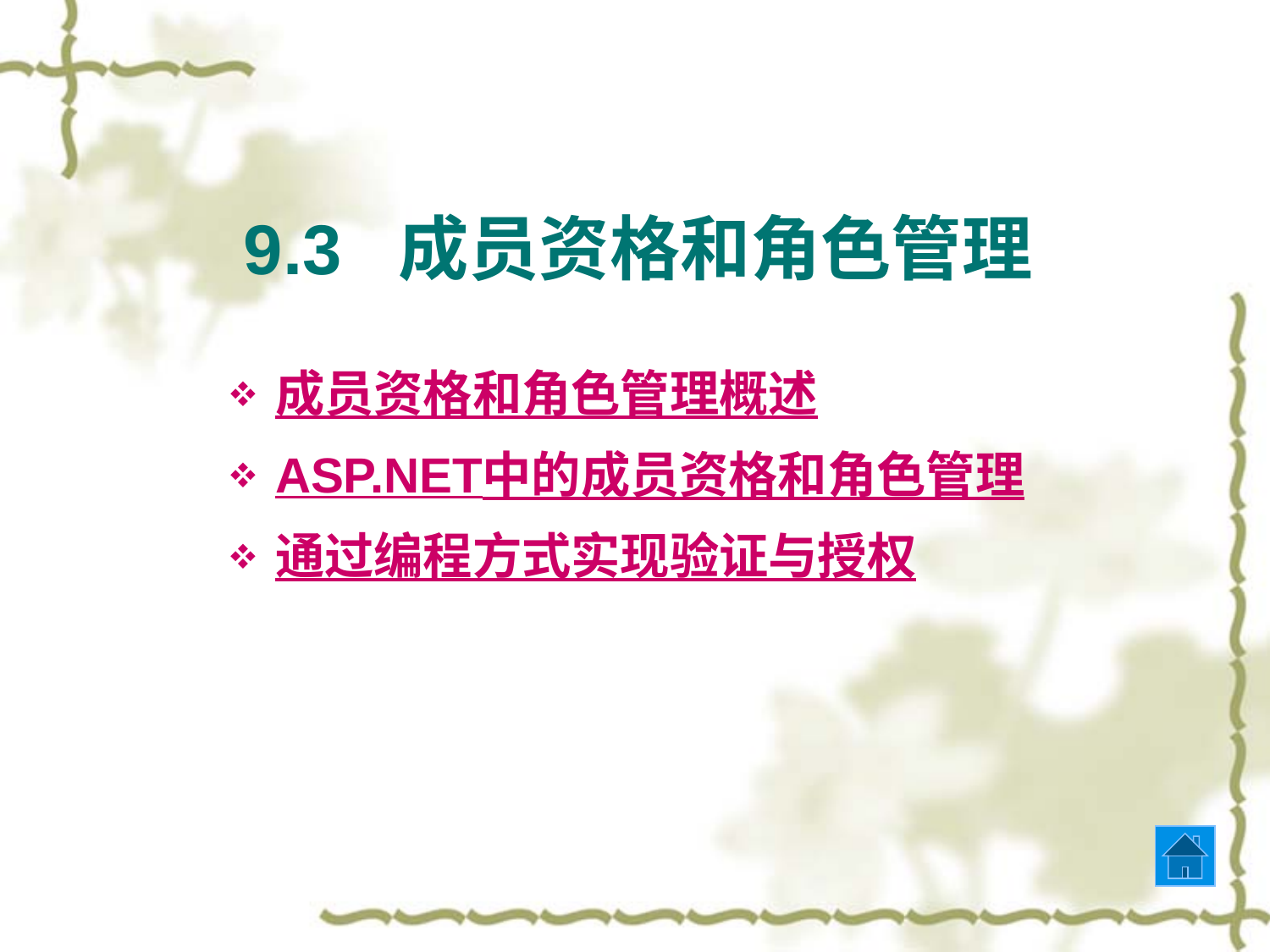

# 9.3  成员资格和角色管理
成员资格和角色管理概述
ASP.NET中的成员资格和角色管理
通过编程方式实现验证与授权